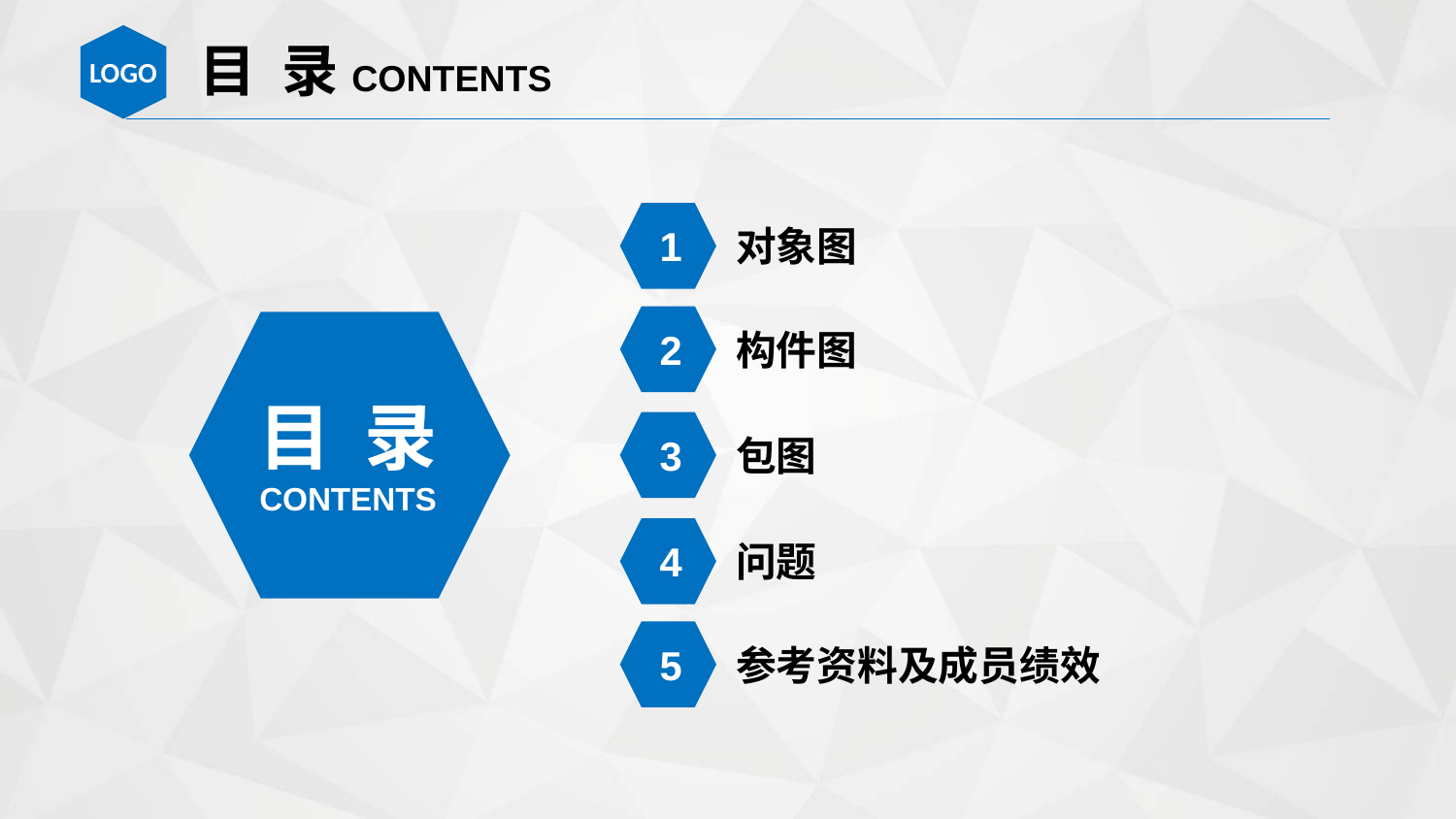

目  录CONTENTS

1
对象图

2

目  录
CONTENTS
构件图

3
包图

4
问题

5
参考资料及成员绩效